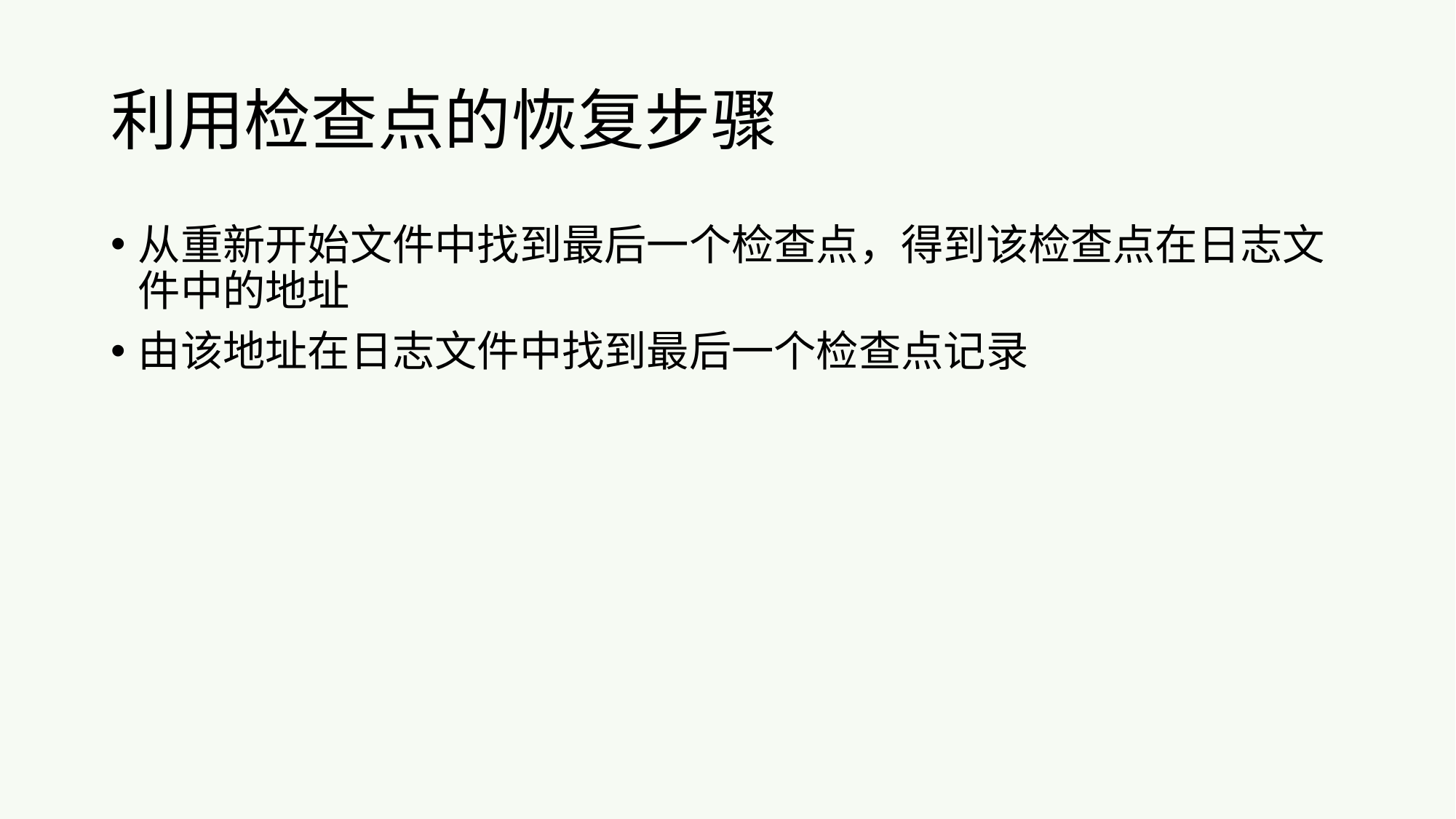

# 利用检查点的恢复步骤
从重新开始文件中找到最后一个检查点，得到该检查点在日志文件中的地址
由该地址在日志文件中找到最后一个检查点记录